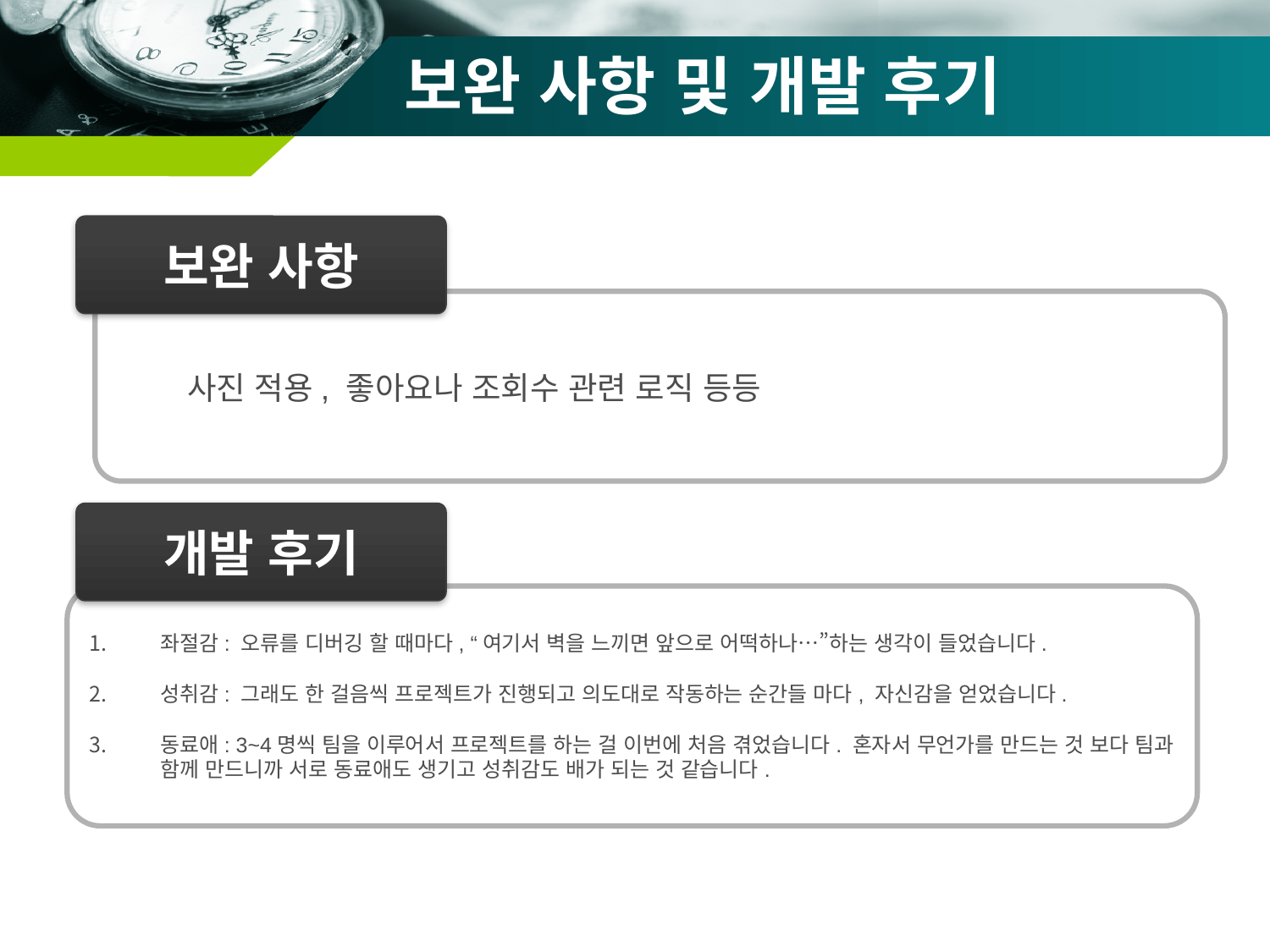

# 보완 사항 및 개발 후기
보완 사항

사진 적용, 좋아요나 조회수 관련 로직 등등
개발 후기
좌절감: 오류를 디버깅 할 때마다, “여기서 벽을 느끼면 앞으로 어떡하나…”하는 생각이 들었습니다.

성취감: 그래도 한 걸음씩 프로젝트가 진행되고 의도대로 작동하는 순간들 마다, 자신감을 얻었습니다.

동료애: 3~4명씩 팀을 이루어서 프로젝트를 하는 걸 이번에 처음 겪었습니다. 혼자서 무언가를 만드는 것 보다 팀과 함께 만드니까 서로 동료애도 생기고 성취감도 배가 되는 것 같습니다.